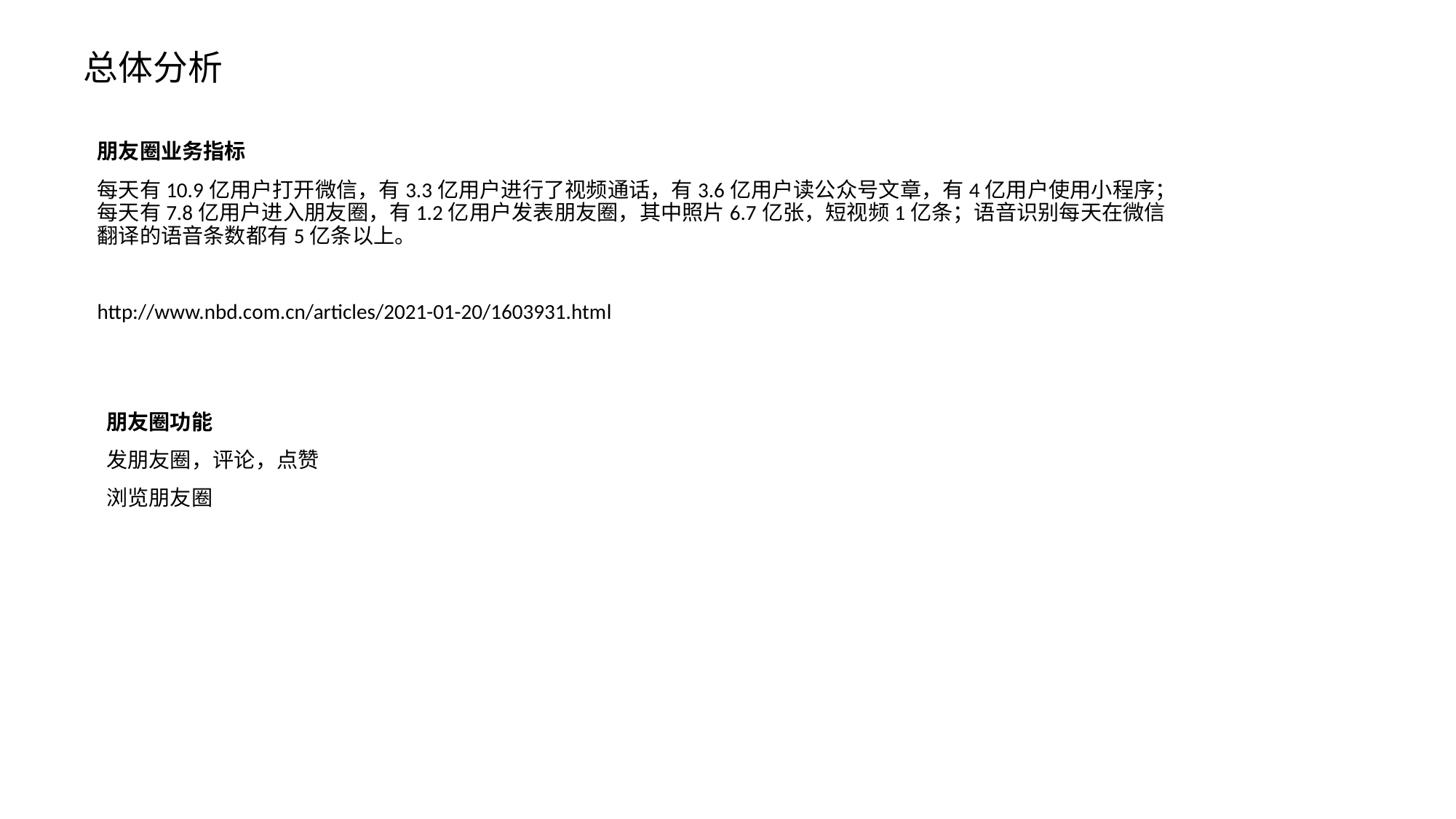

总体分析
朋友圈业务指标
每天有10.9亿用户打开微信，有3.3亿用户进行了视频通话，有3.6亿用户读公众号文章，有4亿用户使用小程序；每天有7.8亿用户进入朋友圈，有1.2亿用户发表朋友圈，其中照片6.7亿张，短视频1亿条；语音识别每天在微信翻译的语音条数都有5亿条以上。

http://www.nbd.com.cn/articles/2021-01-20/1603931.html
朋友圈功能
发朋友圈，评论，点赞
浏览朋友圈